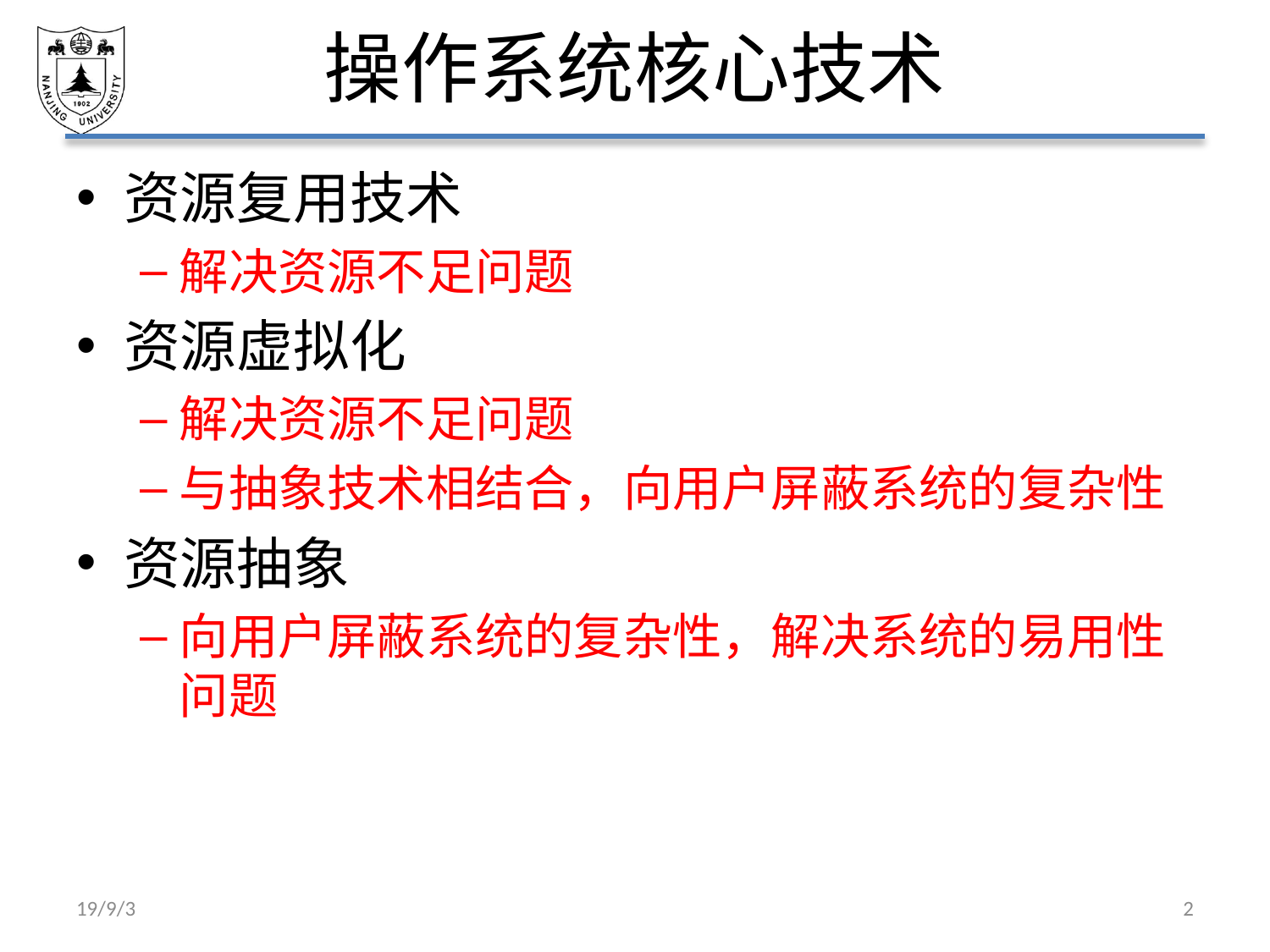

# 操作系统核心技术
资源复用技术
解决资源不足问题
资源虚拟化
解决资源不足问题
与抽象技术相结合，向用户屏蔽系统的复杂性
资源抽象
向用户屏蔽系统的复杂性，解决系统的易用性问题
19/9/3
2